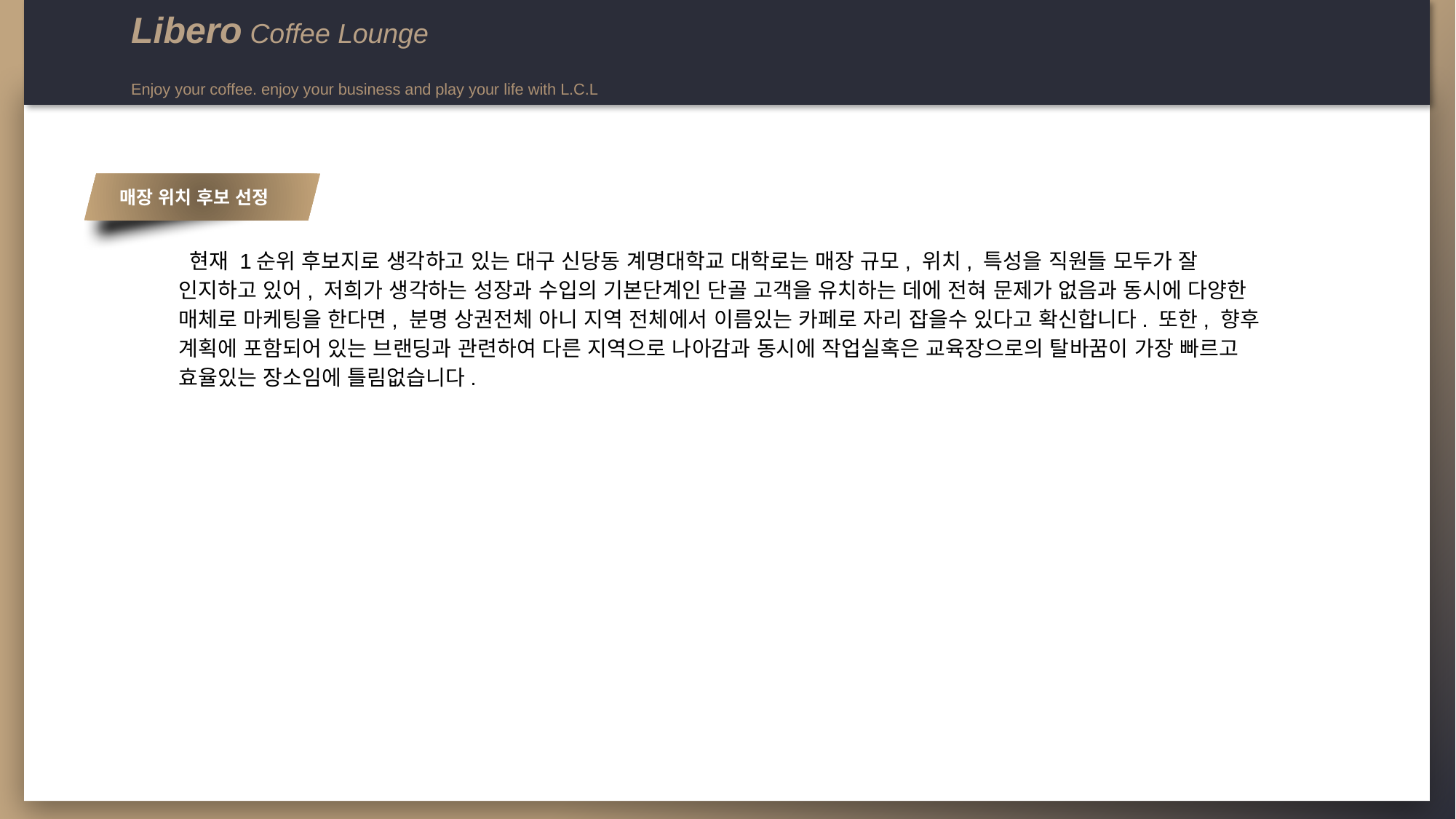

Libero Coffee Lounge
Enjoy your coffee. enjoy your business and play your life with L.C.L

매장 위치 후보 선정

 현재 1순위 후보지로 생각하고 있는 대구 신당동 계명대학교 대학로는 매장 규모, 위치, 특성을 직원들 모두가 잘 인지하고 있어, 저희가 생각하는 성장과 수입의 기본단계인 단골 고객을 유치하는 데에 전혀 문제가 없음과 동시에 다양한 매체로 마케팅을 한다면, 분명 상권전체 아니 지역 전체에서 이름있는 카페로 자리 잡을수 있다고 확신합니다. 또한, 향후 계획에 포함되어 있는 브랜딩과 관련하여 다른 지역으로 나아감과 동시에 작업실혹은 교육장으로의 탈바꿈이 가장 빠르고 효율있는 장소임에 틀림없습니다.